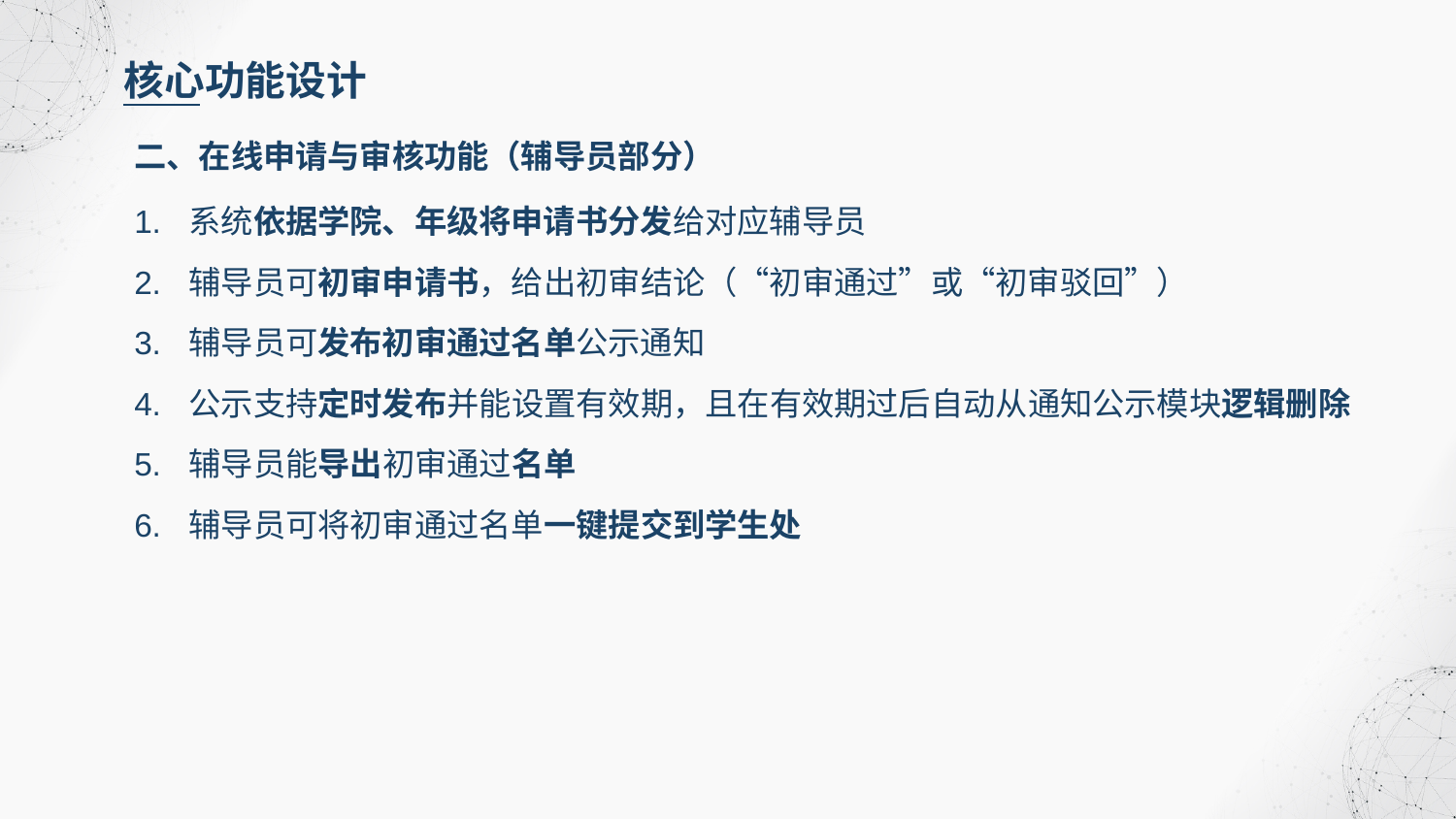

核心功能设计
二、在线申请与审核功能（辅导员部分）
系统依据学院、年级将申请书分发给对应辅导员
辅导员可初审申请书，给出初审结论（“初审通过”或“初审驳回”）
辅导员可发布初审通过名单公示通知
公示支持定时发布并能设置有效期，且在有效期过后自动从通知公示模块逻辑删除
辅导员能导出初审通过名单
辅导员可将初审通过名单一键提交到学生处